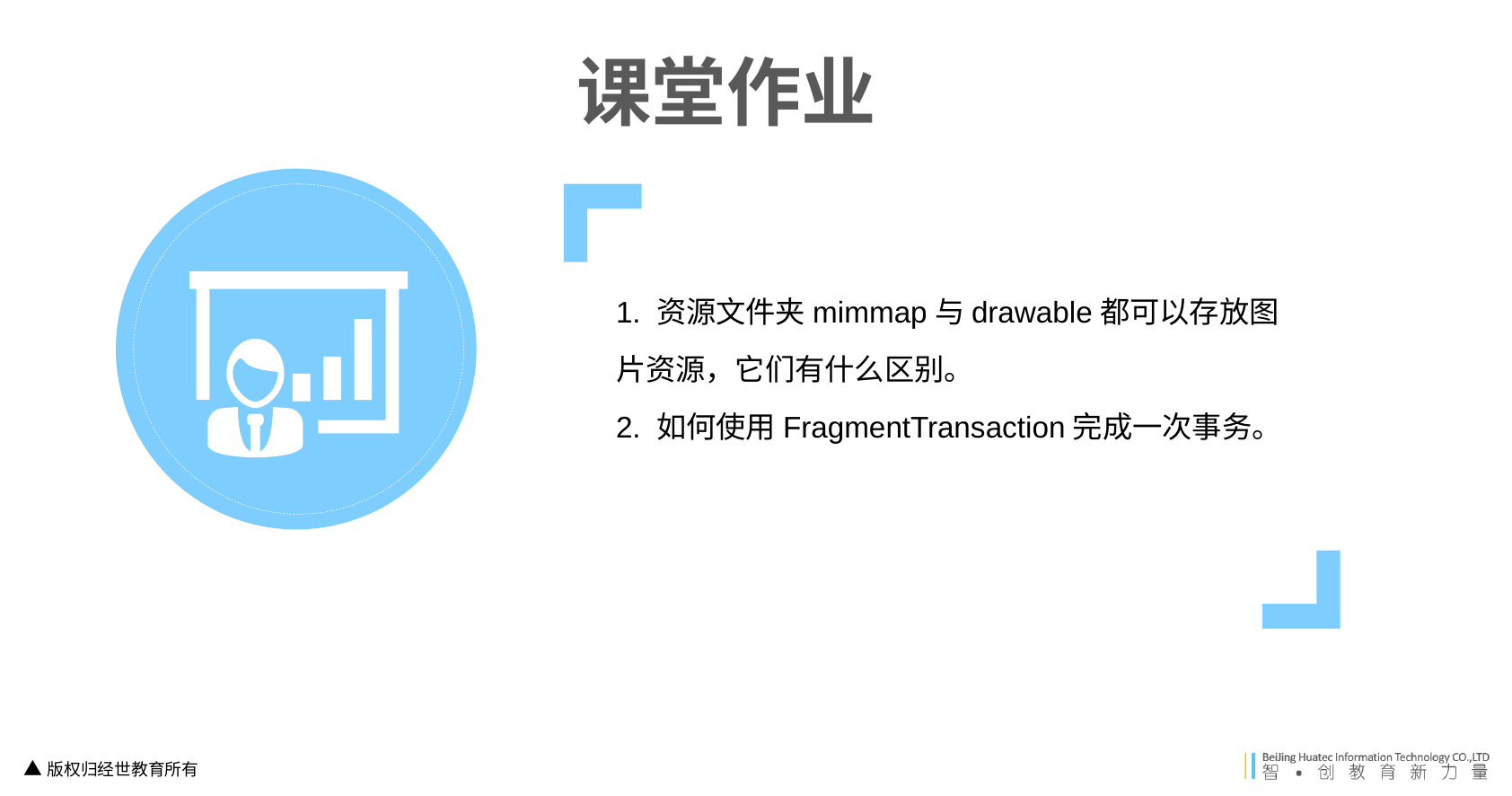

课堂作业

1. 资源文件夹mimmap与drawable都可以存放图片资源，它们有什么区别。
2. 如何使用FragmentTransaction完成一次事务。